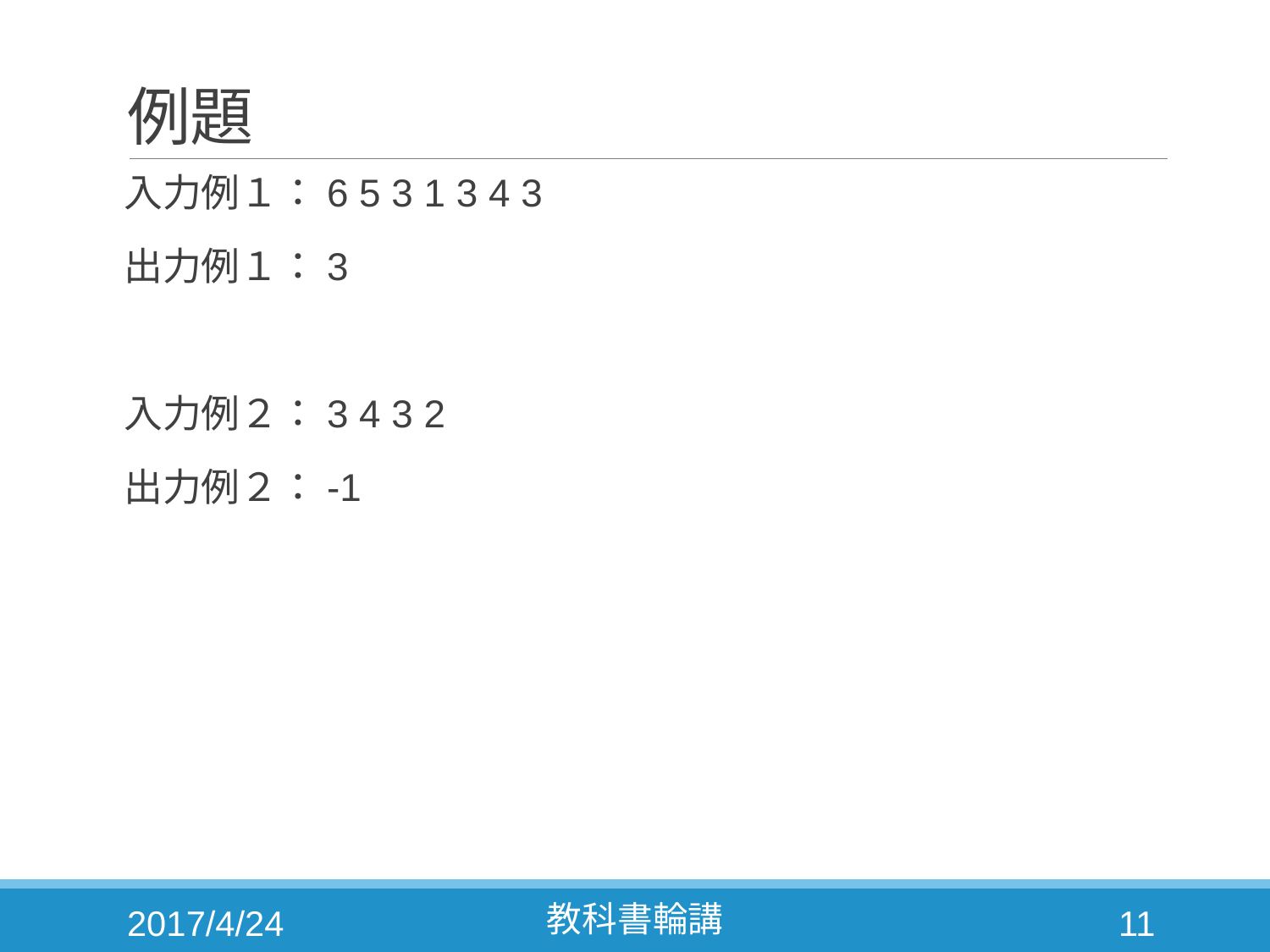

# 例題
入力例１：6 5 3 1 3 4 3
出力例１：3

入力例２：3 4 3 2
出力例２：-1
2017/4/24
教科書輪講
11